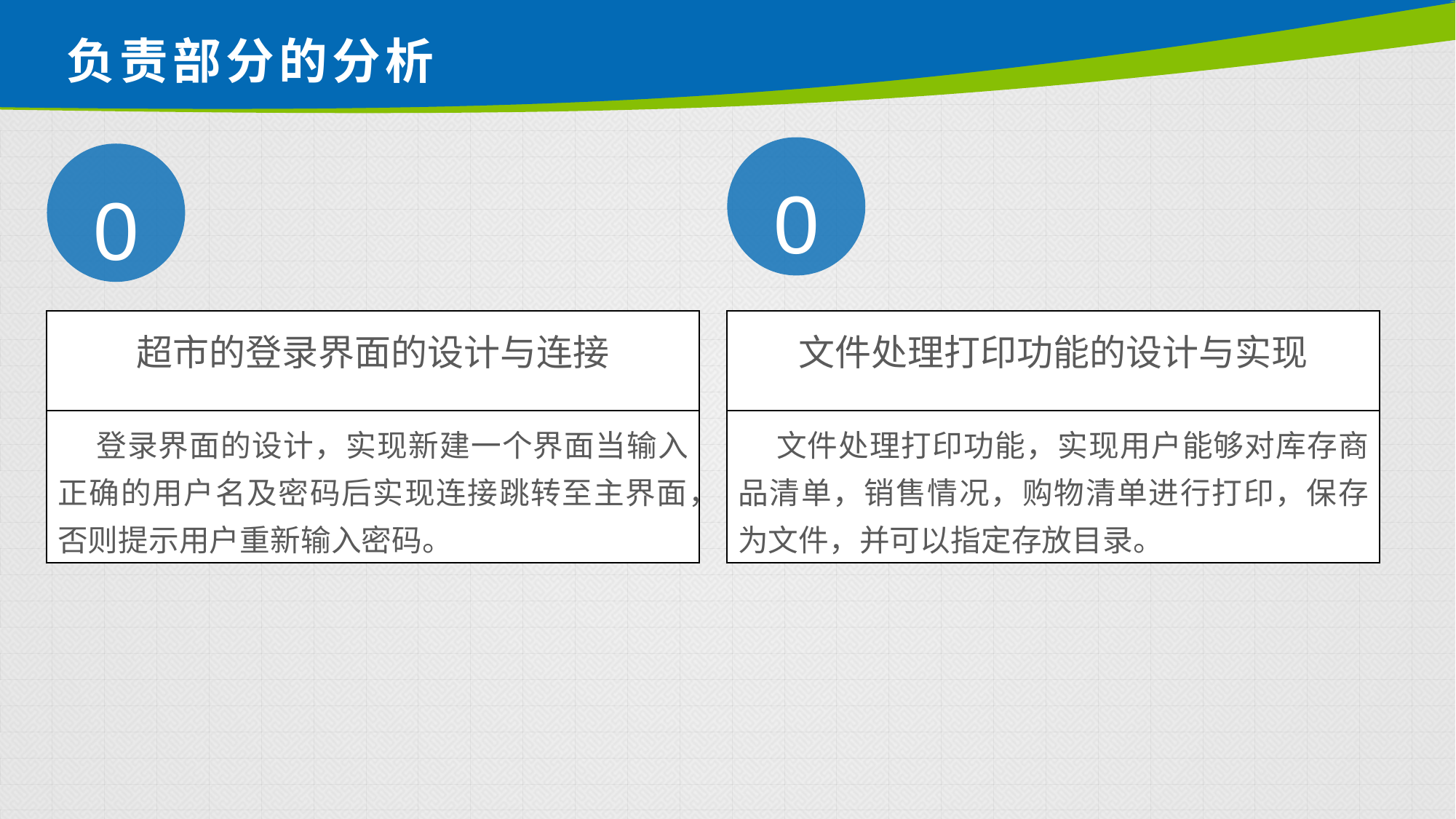

# 负责部分的分析

04

03
超市的登录界面的设计与连接

    登录界面的设计，实现新建一个界面当输入正确的用户名及密码后实现连接跳转至主界面，否则提示用户重新输入密码。
文件处理打印功能的设计与实现

    文件处理打印功能，实现用户能够对库存商品清单，销售情况，购物清单进行打印，保存为文件，并可以指定存放目录。